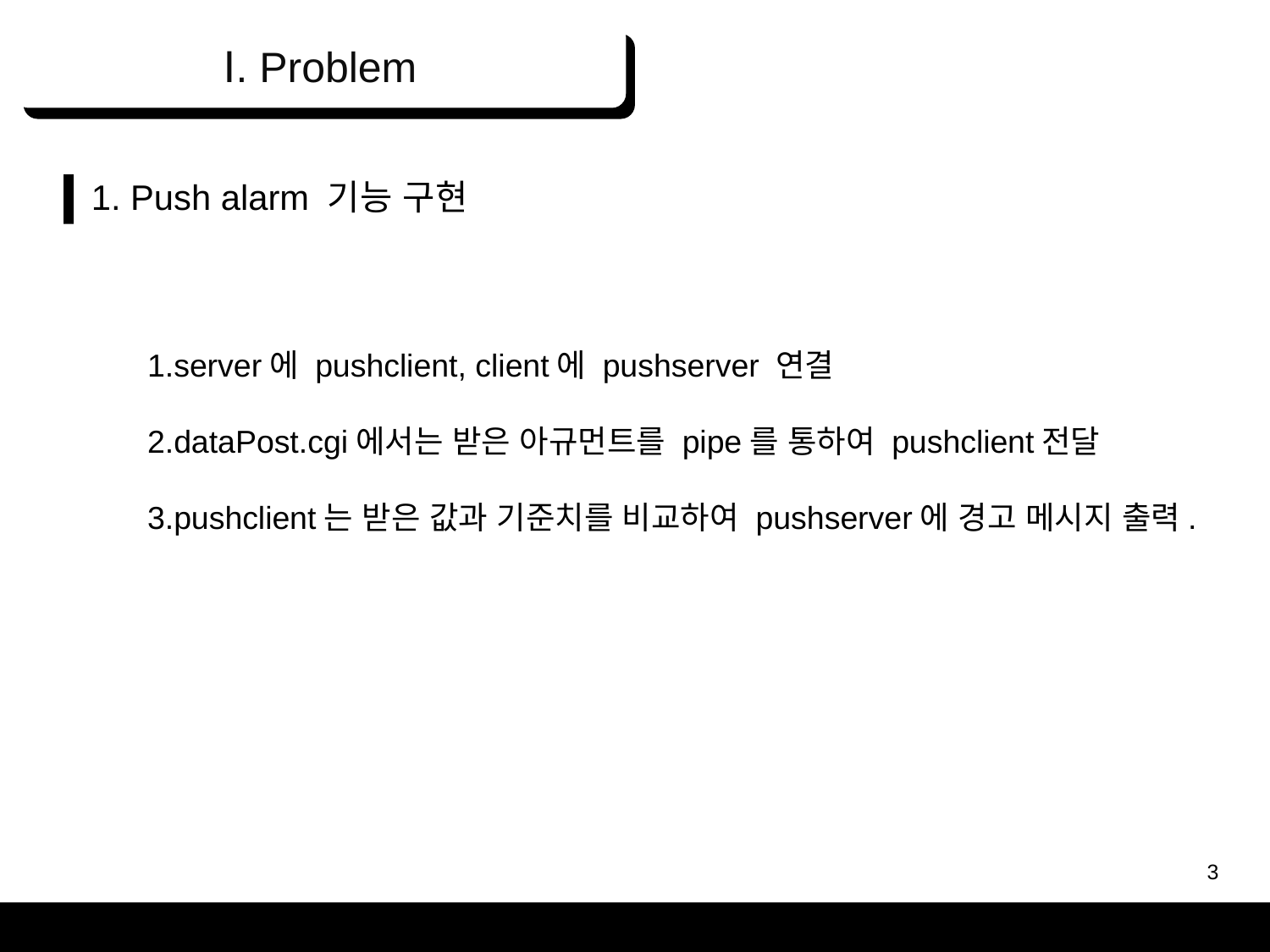

Ⅰ. Problem

1. Push alarm 기능 구현

1.server에 pushclient, client에 pushserver 연결

2.dataPost.cgi에서는 받은 아규먼트를 pipe를 통하여 pushclient전달

3.pushclient는 받은 값과 기준치를 비교하여 pushserver에 경고 메시지 출력.
3